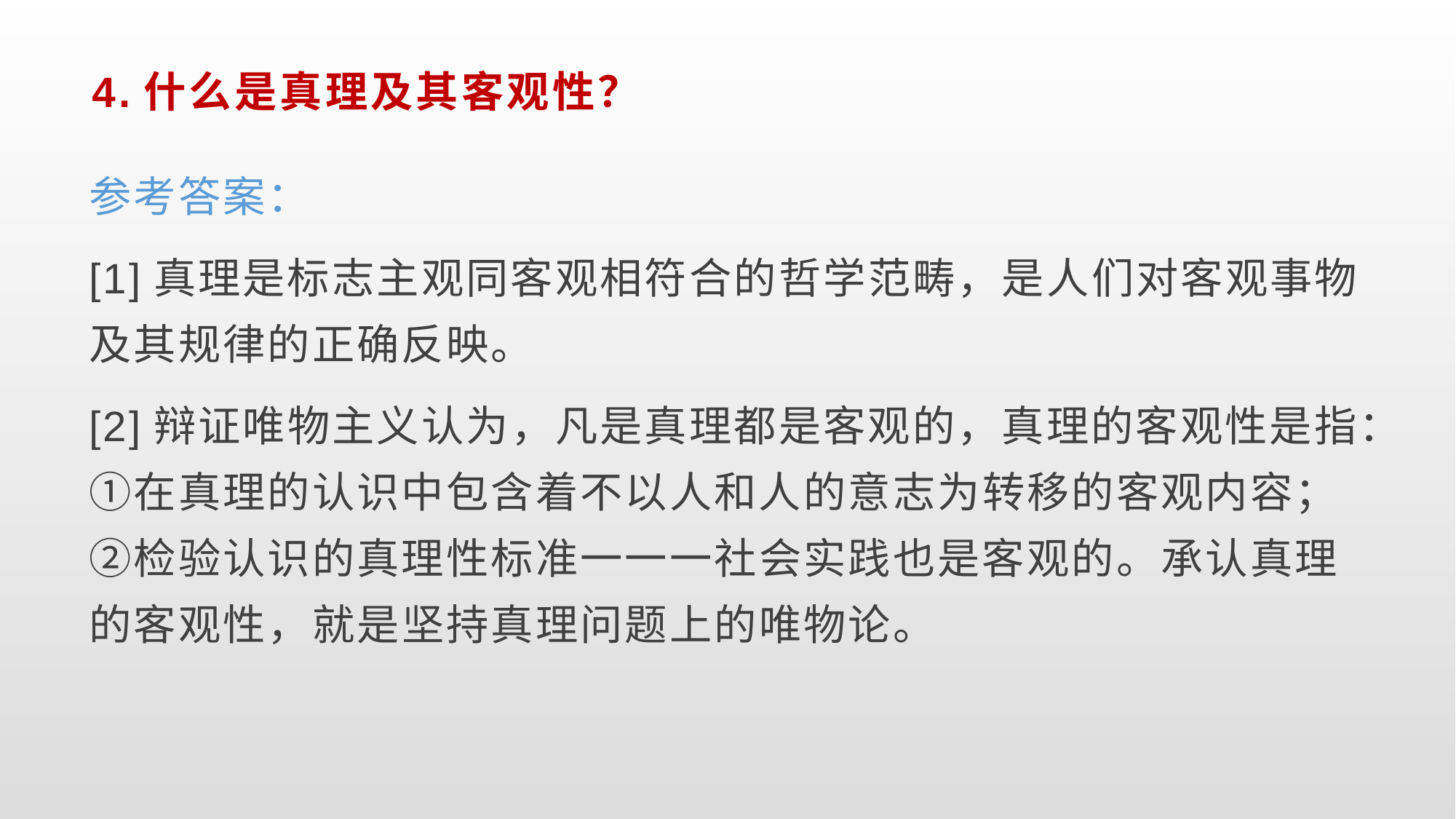

# 4.什么是真理及其客观性？
参考答案：
[1]真理是标志主观同客观相符合的哲学范畴，是人们对客观事物及其规律的正确反映。
[2]辩证唯物主义认为，凡是真理都是客观的，真理的客观性是指：①在真理的认识中包含着不以人和人的意志为转移的客观内容；②检验认识的真理性标准一一一社会实践也是客观的。承认真理的客观性，就是坚持真理问题上的唯物论。